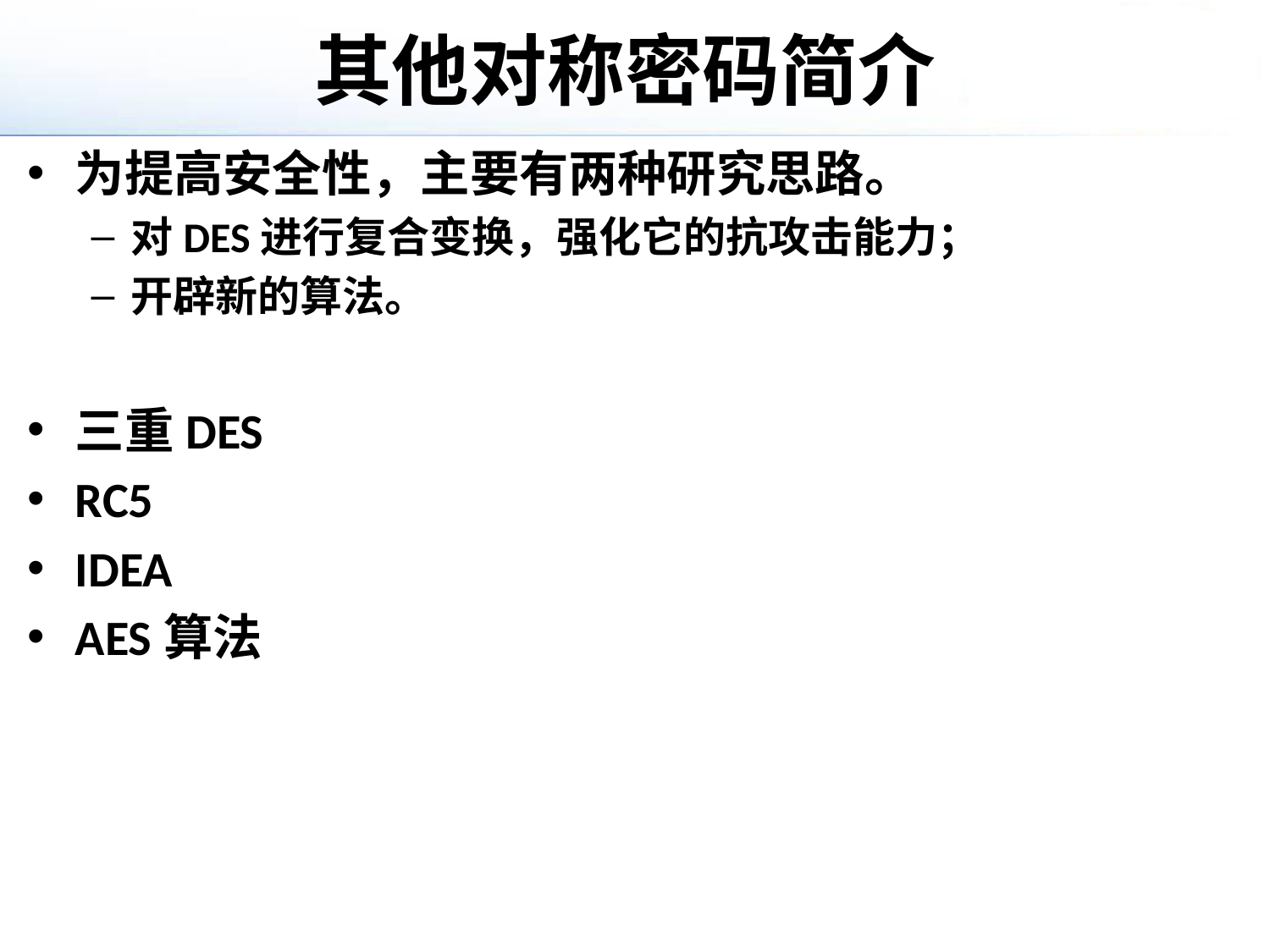

# 其他对称密码简介
为提高安全性，主要有两种研究思路。
对DES进行复合变换，强化它的抗攻击能力；
开辟新的算法。

三重DES
RC5
IDEA
AES算法